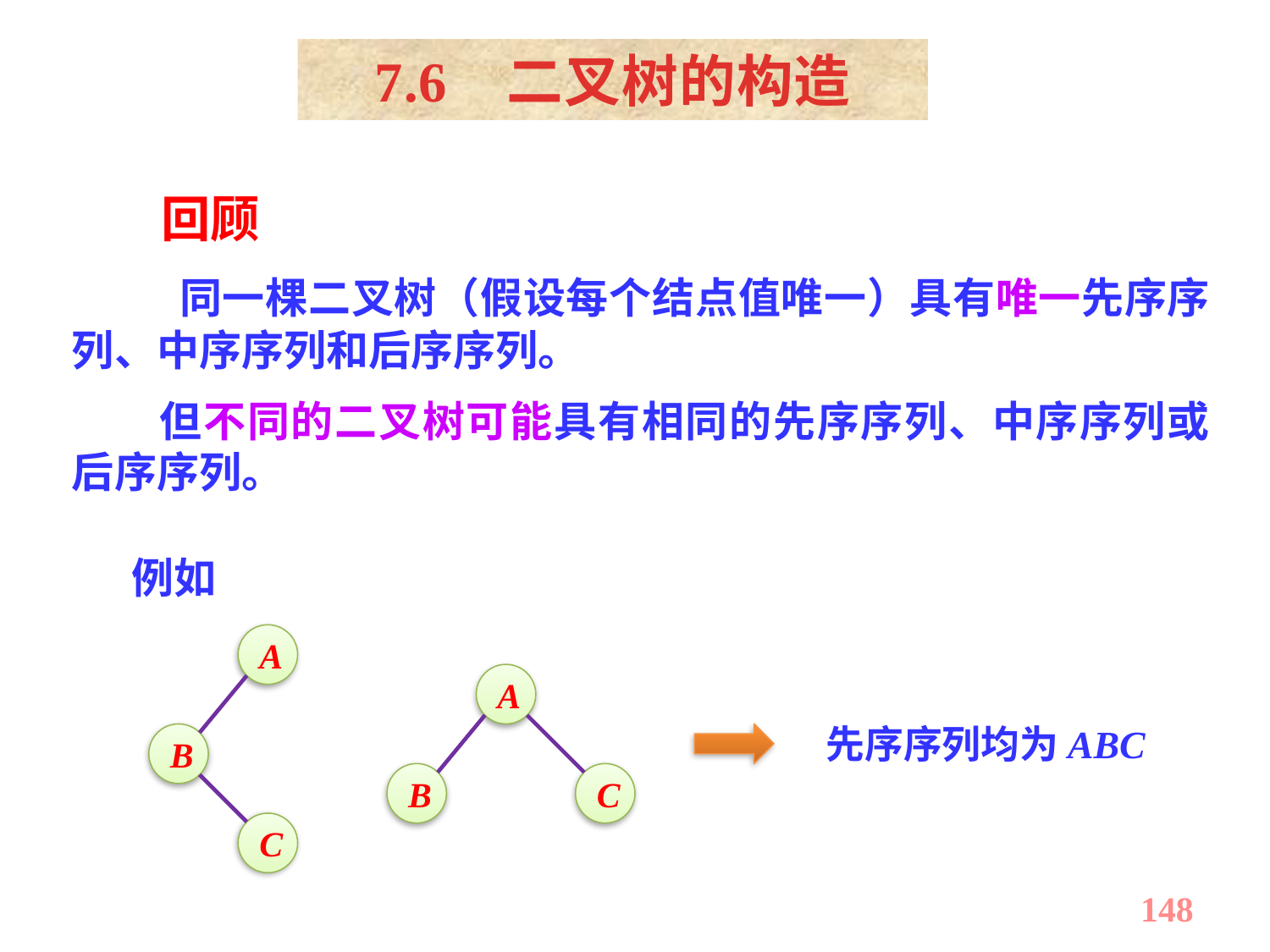

7.6   二叉树的构造
回顾
        同一棵二叉树（假设每个结点值唯一）具有唯一先序序列、中序序列和后序序列。
　　但不同的二叉树可能具有相同的先序序列、中序序列或后序序列。
例如
A
A
先序序列均为ABC
B

B
C
C
148